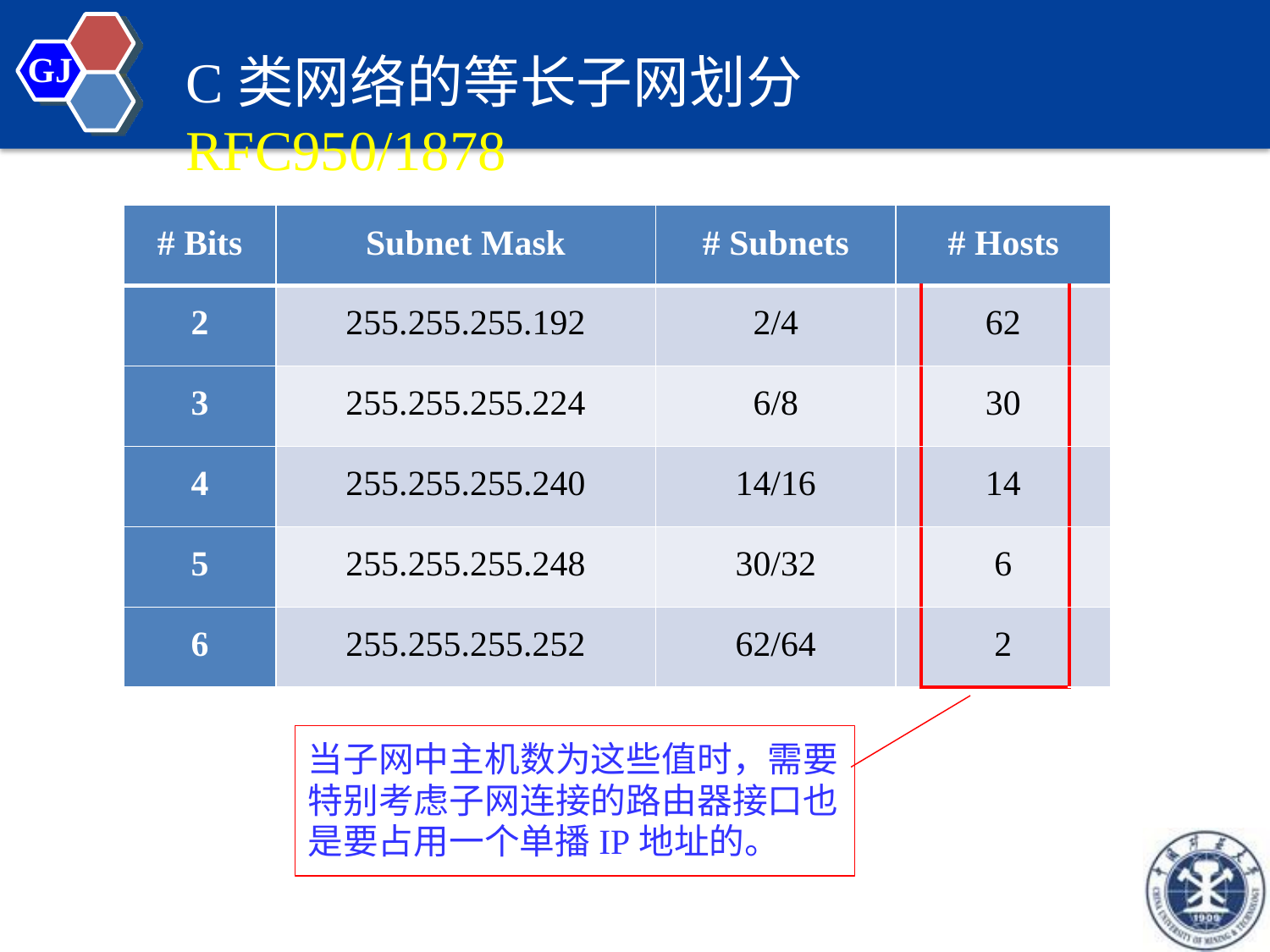

# C类网络的等长子网划分RFC950/1878
GJ
| # Bits | Subnet Mask | # Subnets | # Hosts |  |  |
| --- | --- | --- | --- | --- | --- |
| 2 | 255.255.255.192 | 2/4 |  | 62 |  |
| 3 | 255.255.255.224 | 6/8 |  | 30 |  |
| 4 | 255.255.255.240 | 14/16 |  | 14 |  |
| 5 | 255.255.255.248 | 30/32 |  | 6 |  |
| 6 | 255.255.255.252 | 62/64 |  | 2 |  |

当子网中主机数为这些值时，需要 特别考虑子网连接的路由器接口也 是要占用一个单播IP地址的。